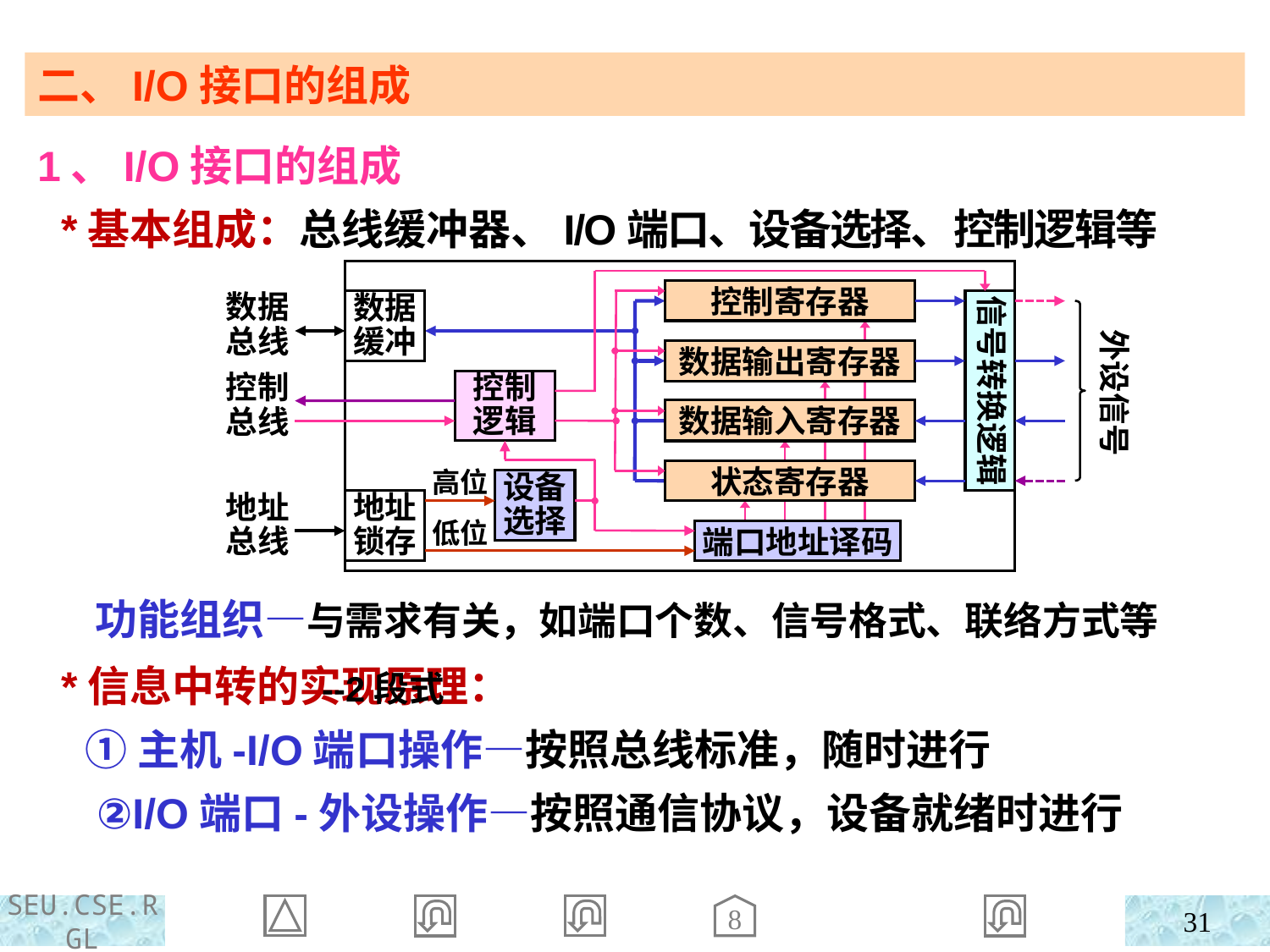

二、I/O接口的组成
1、I/O接口的组成
  *基本组成：总线缓冲器、I/O端口、设备选择、控制逻辑等

数据缓冲
数据总线

外设信号
控制总线
地址锁存
地址总线
信号转换逻辑
控制寄存器
数据输出寄存器
数据输入寄存器
状态寄存器
控制逻辑
设备选择
高位
低位
端口地址译码
     功能组织—与需求有关，如端口个数、信号格式、联络方式等
                        --2段式
     ①主机-I/O端口操作—按照总线标准，随时进行
     ②I/O端口-外设操作—按照通信协议，设备就绪时进行
  *信息中转的实现原理：

8

31